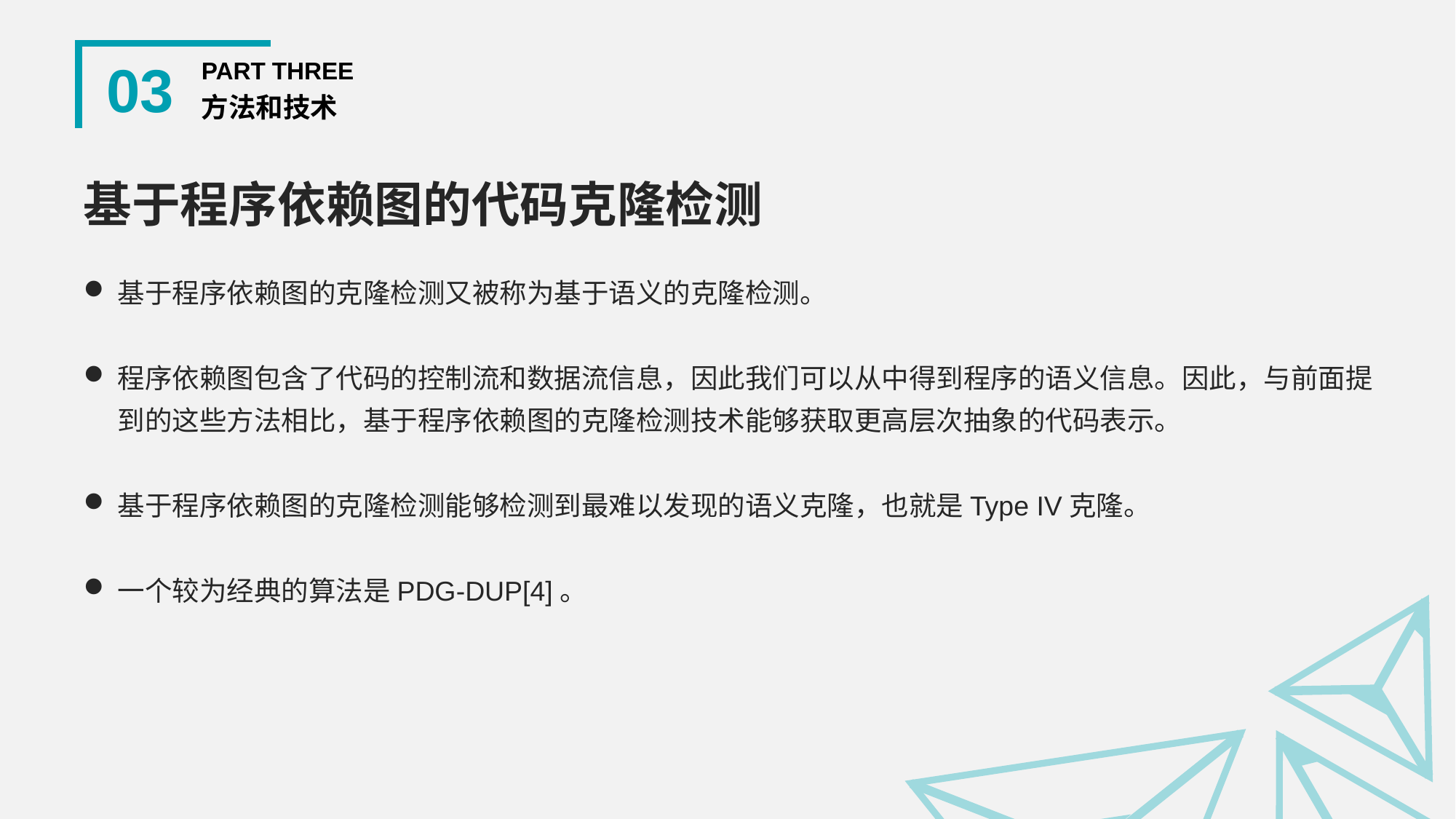

03
PART THREE
方法和技术
基于程序依赖图的代码克隆检测
基于程序依赖图的克隆检测又被称为基于语义的克隆检测。

程序依赖图包含了代码的控制流和数据流信息，因此我们可以从中得到程序的语义信息。因此，与前面提到的这些方法相比，基于程序依赖图的克隆检测技术能够获取更高层次抽象的代码表示。

基于程序依赖图的克隆检测能够检测到最难以发现的语义克隆，也就是Type IV克隆。

一个较为经典的算法是PDG-DUP[4]。